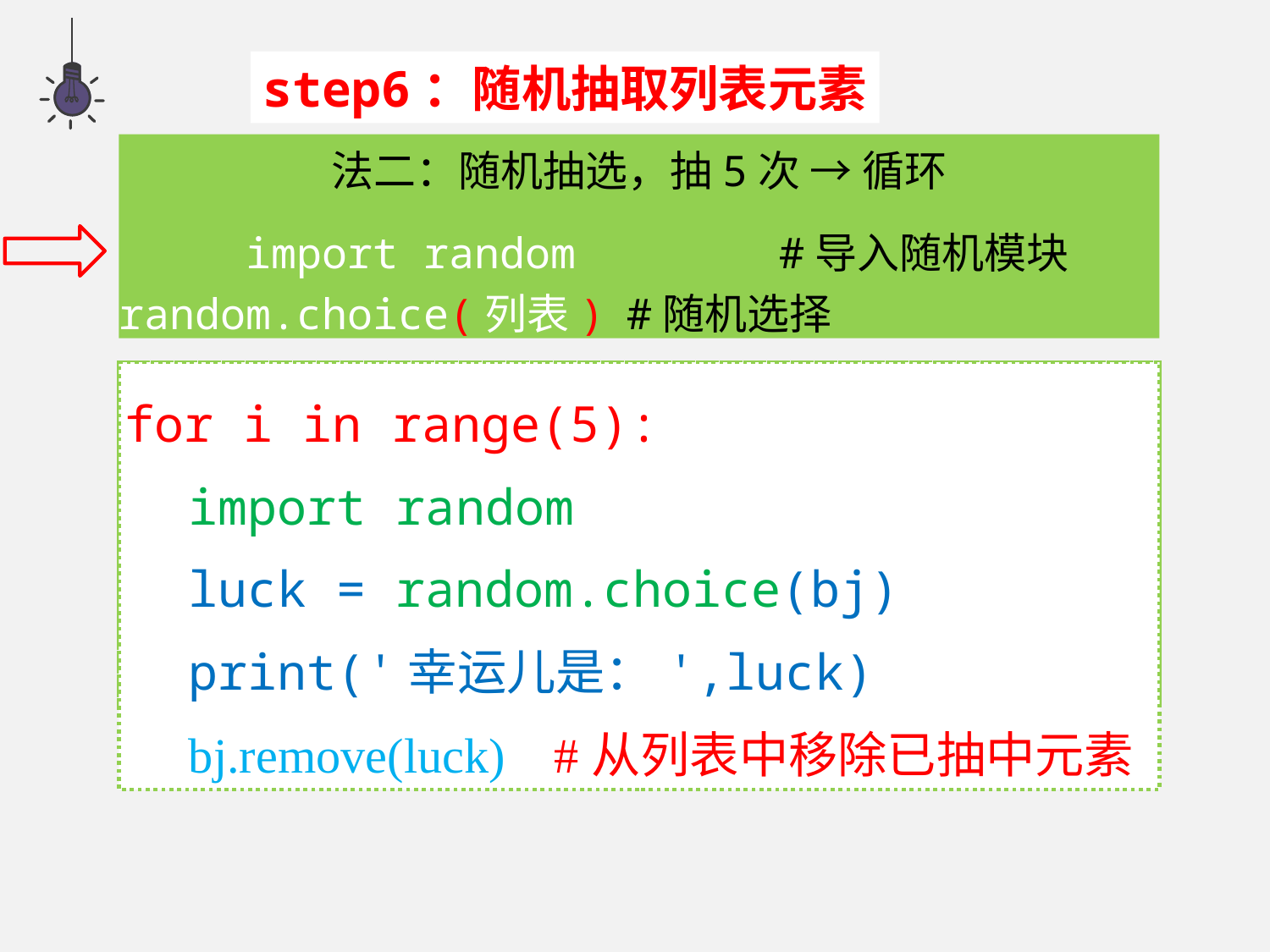

step6：随机抽取列表元素
法二：随机抽选，抽5次 → 循环
	import random	      #导入随机模块     	random.choice(列表)	#随机选择

import random
luck = random.choice(bj)
print(luck)
for i in range(5):
import random
luck = random.choice(bj)
print(luck)
for i in range(5):
import random
luck = random.choice(bj)
print('幸运儿是：',luck)
bj.remove(luck)    #从列表中移除已抽中元素